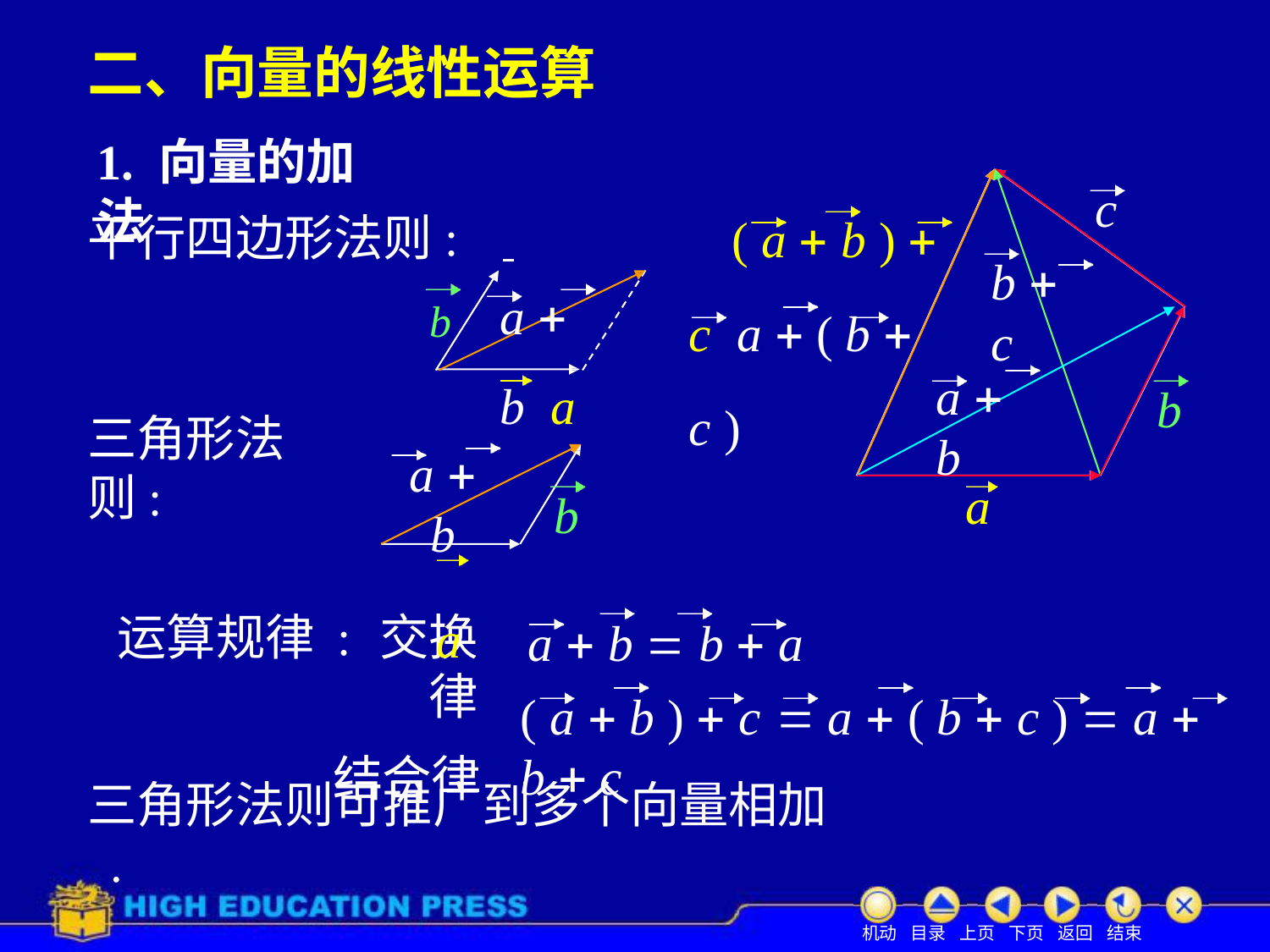

# 二、向量的线性运算
1. 向量的加法

( a + b ) + c  a + ( b + c )
c

平行四边形法则:
b	a + b  a

b + c

a + b

b
三角形法则:
a + b
a

a

b

运算规律 : 交换律
结合律
a + b = b + a
( a + b ) + c = a + ( b + c ) = a + b + c

三角形法则可推广到多个向量相加 .

机动 目录 上页 下页 返回 结束